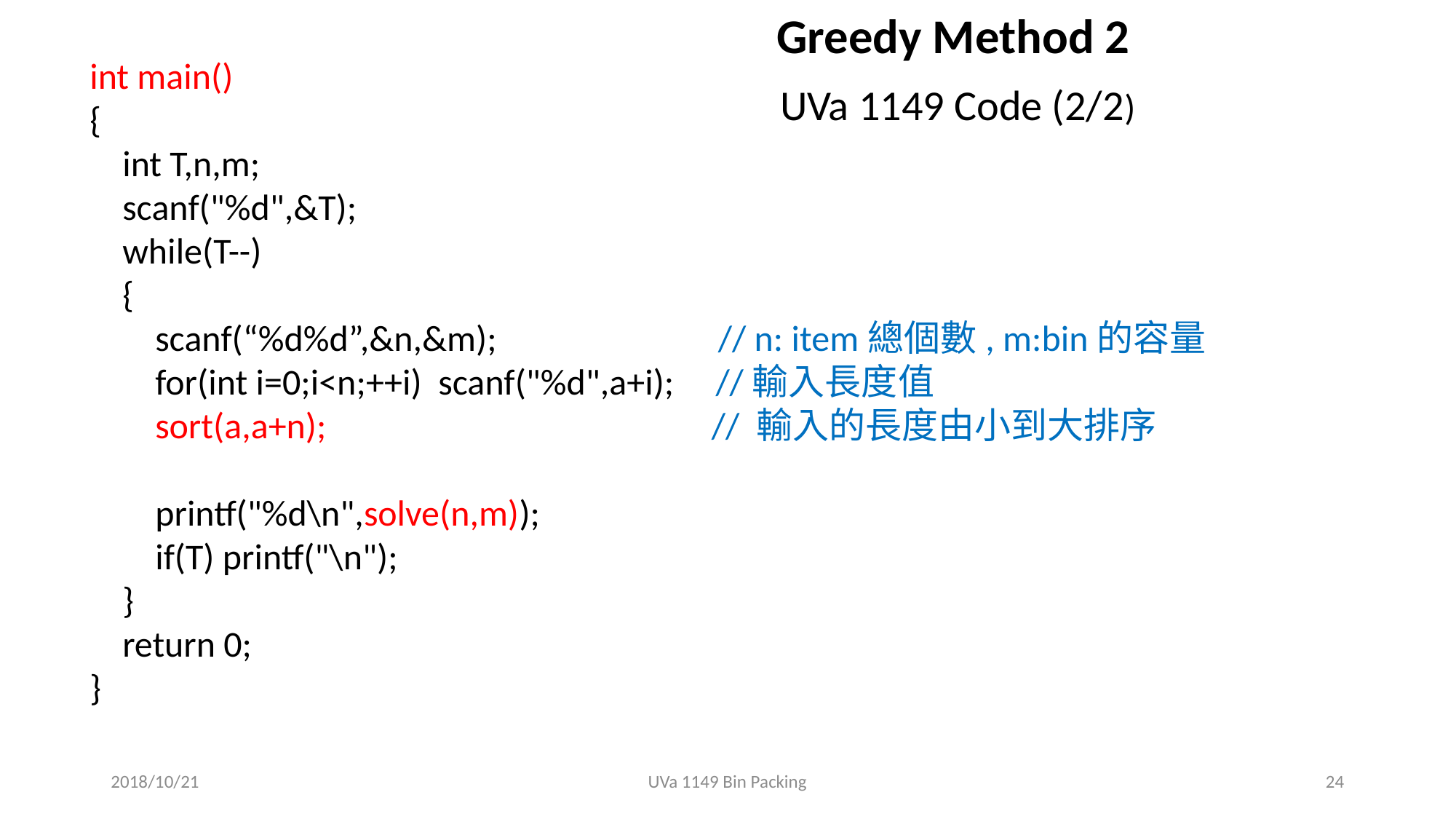

Greedy Method 2
int main()
{
    int T,n,m;
    scanf("%d",&T);
    while(T--)
    {
        scanf(“%d%d”,&n,&m);                           // n: item總個數, m:bin的容量
        for(int i=0;i<n;++i)  scanf("%d",a+i);     //輸入長度值
        sort(a,a+n);                                               // 輸入的長度由小到大排序

        printf("%d\n",solve(n,m));
        if(T) printf("\n");
    }
    return 0;
}
UVa 1149 Code (2/2)
2018/10/21
UVa 1149 Bin Packing
24